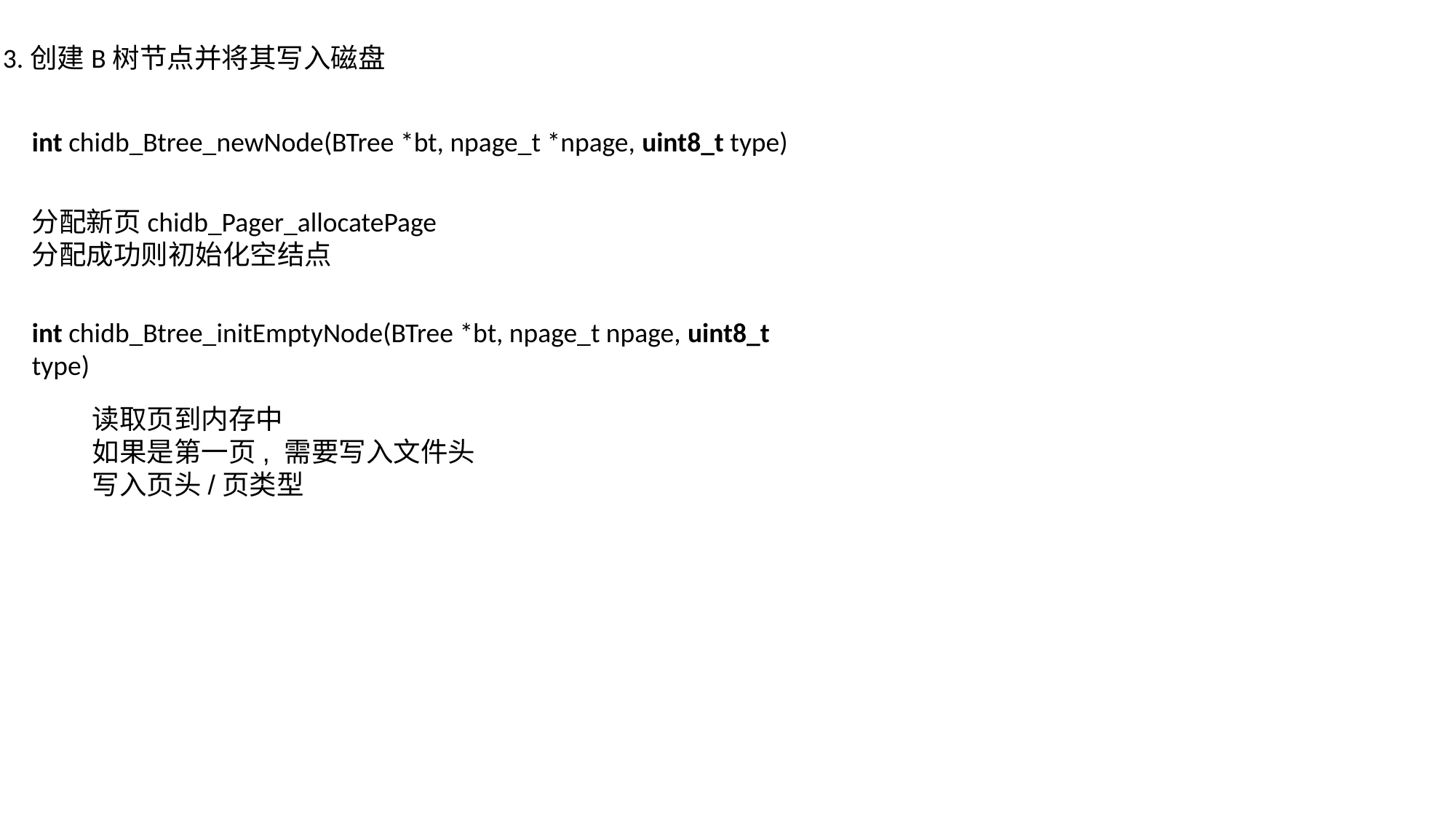

3.创建B树节点并将其写入磁盘
int chidb_Btree_newNode(BTree *bt, npage_t *npage, uint8_t type)
分配新页chidb_Pager_allocatePage
分配成功则初始化空结点

int chidb_Btree_initEmptyNode(BTree *bt, npage_t npage, uint8_t type)
读取页到内存中
如果是第一页, 需要写入文件头
写入页头/页类型